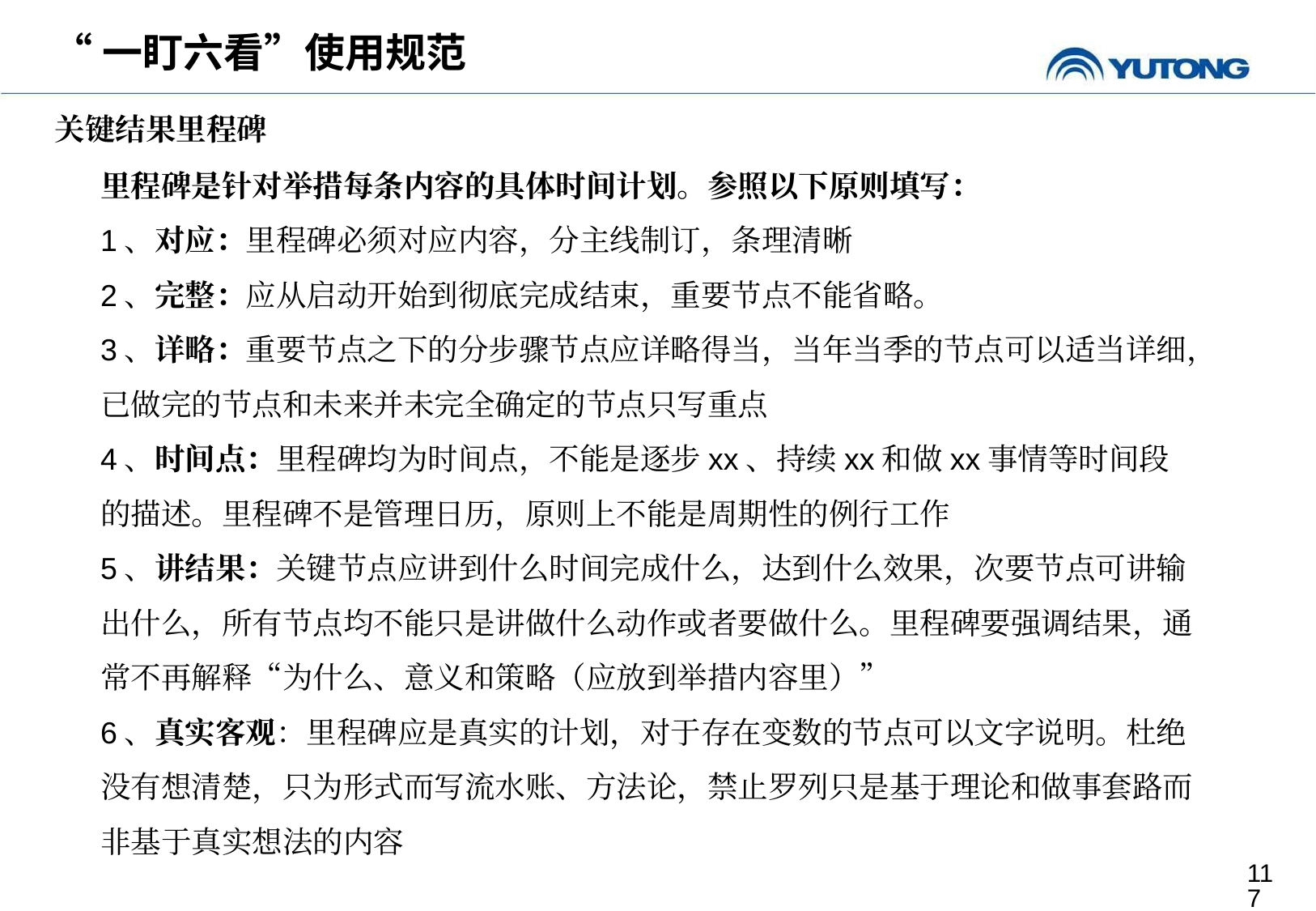

“一盯六看”使用规范
关键结果里程碑
里程碑是针对举措每条内容的具体时间计划。参照以下原则填写：
1、对应：里程碑必须对应内容，分主线制订，条理清晰
2、完整：应从启动开始到彻底完成结束，重要节点不能省略。
3、详略：重要节点之下的分步骤节点应详略得当，当年当季的节点可以适当详细，已做完的节点和未来并未完全确定的节点只写重点
4、时间点：里程碑均为时间点，不能是逐步xx、持续xx和做xx事情等时间段的描述。里程碑不是管理日历，原则上不能是周期性的例行工作
5、讲结果：关键节点应讲到什么时间完成什么，达到什么效果，次要节点可讲输出什么，所有节点均不能只是讲做什么动作或者要做什么。里程碑要强调结果，通常不再解释“为什么、意义和策略（应放到举措内容里）”
6、真实客观：里程碑应是真实的计划，对于存在变数的节点可以文字说明。杜绝没有想清楚，只为形式而写流水账、方法论，禁止罗列只是基于理论和做事套路而非基于真实想法的内容
117